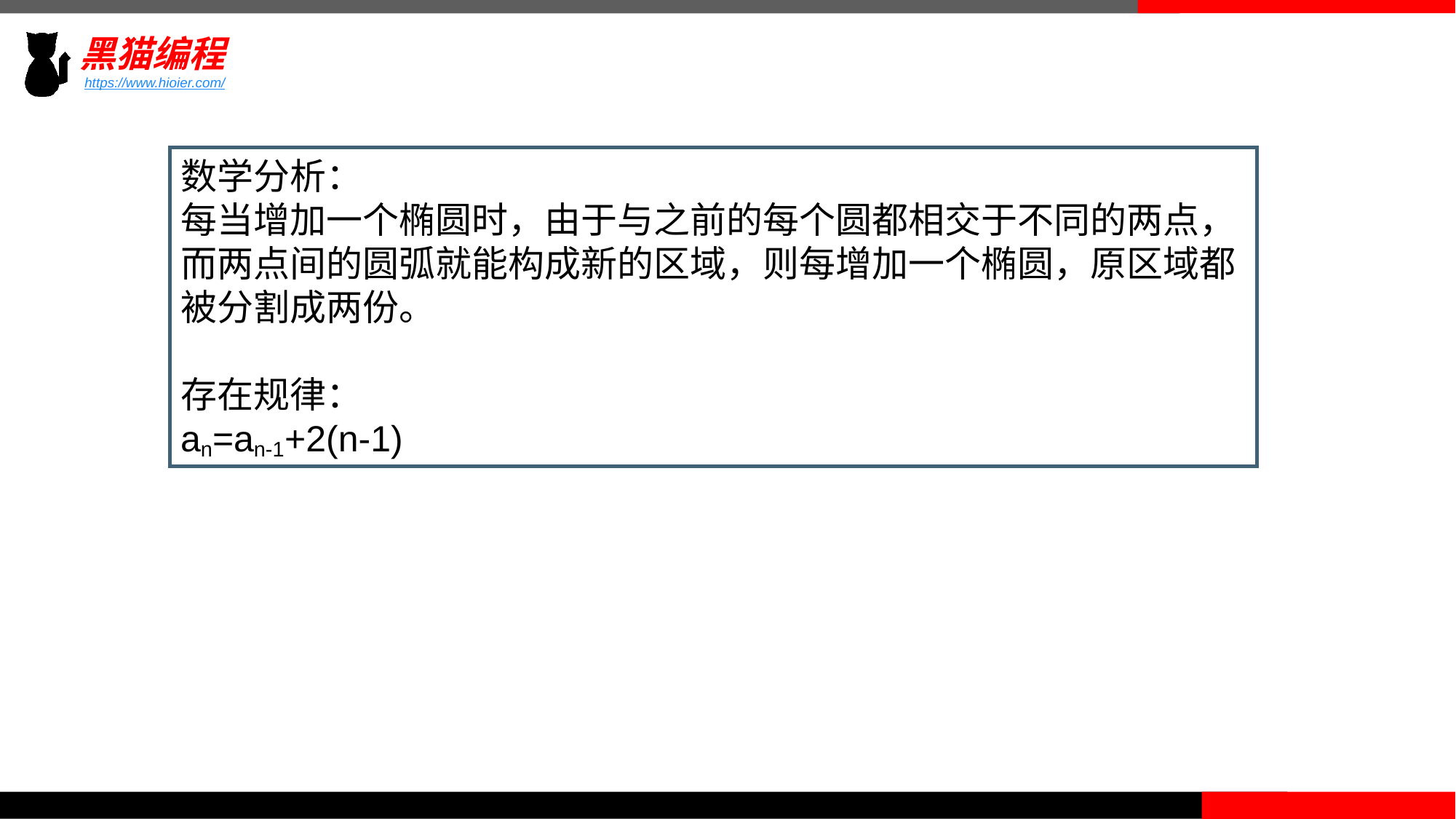

数学分析：
每当增加一个椭圆时，由于与之前的每个圆都相交于不同的两点，而两点间的圆弧就能构成新的区域，则每增加一个椭圆，原区域都被分割成两份。

存在规律：
an=an-1+2(n-1)